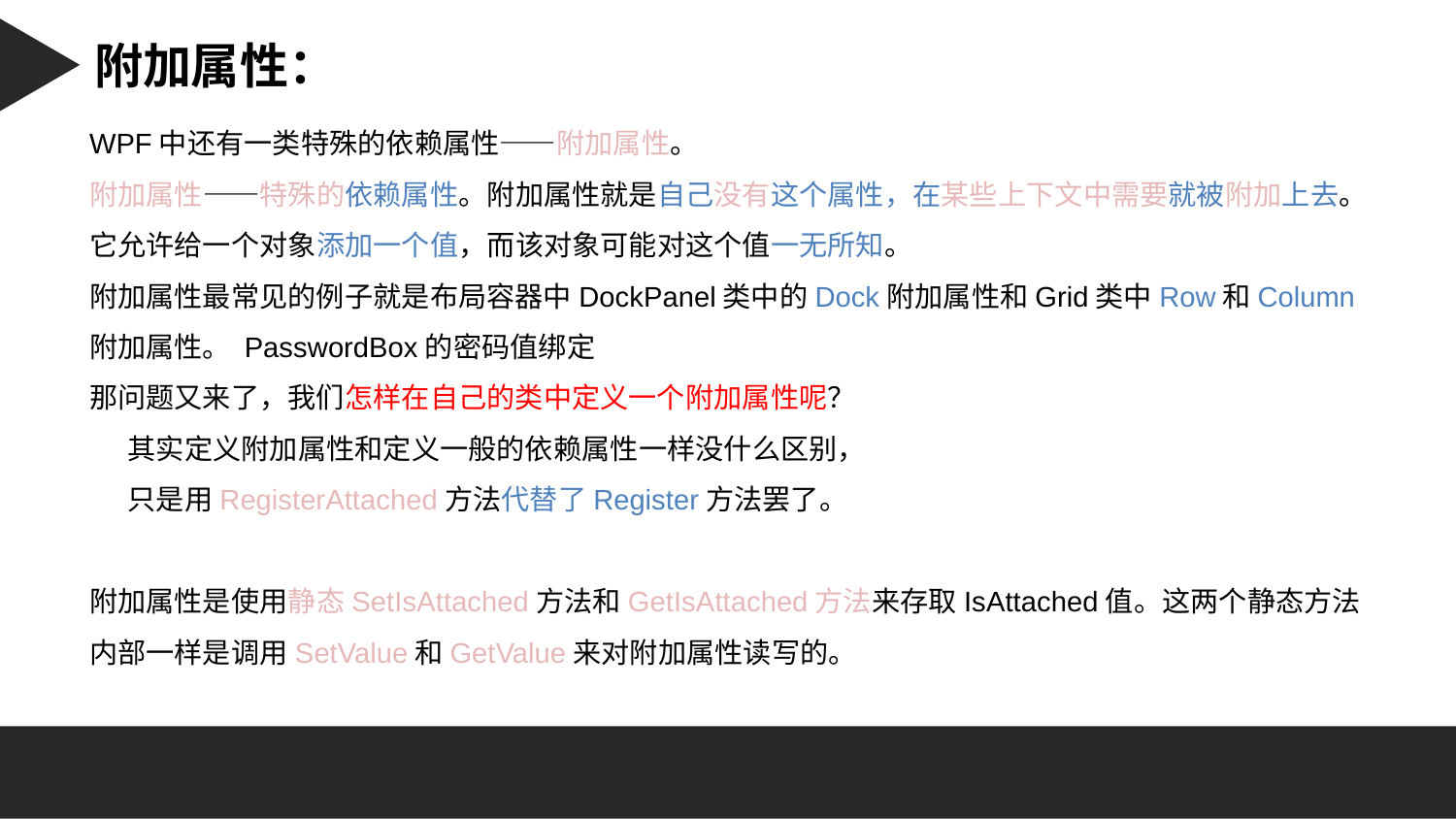

Character 字符串：

附加属性：
WPF中还有一类特殊的依赖属性——附加属性。
附加属性——特殊的依赖属性。附加属性就是自己没有这个属性，在某些上下文中需要就被附加上去。它允许给一个对象添加一个值，而该对象可能对这个值一无所知。
附加属性最常见的例子就是布局容器中DockPanel类中的Dock附加属性和Grid类中Row和Column附加属性。 PasswordBox的密码值绑定
那问题又来了，我们怎样在自己的类中定义一个附加属性呢？
     其实定义附加属性和定义一般的依赖属性一样没什么区别，
     只是用RegisterAttached方法代替了Register方法罢了。

附加属性是使用静态SetIsAttached方法和GetIsAttached方法来存取IsAttached值。这两个静态方法内部一样是调用SetValue和GetValue来对附加属性读写的。